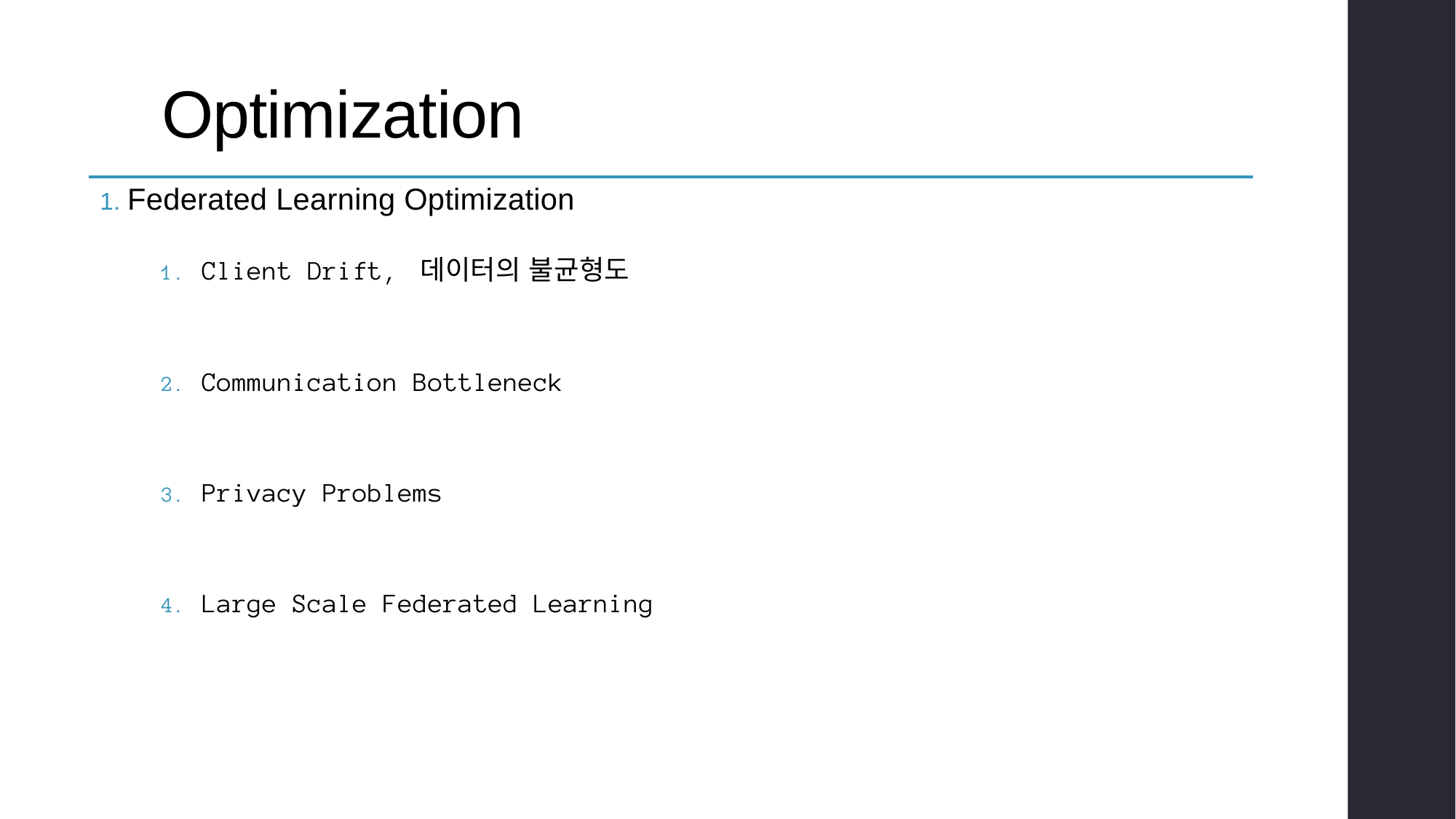

# Optimization
1. Federated Learning Optimization

Client Drift, 데이터의 불균형도

Communication Bottleneck

Privacy Problems

Large Scale Federated Learning